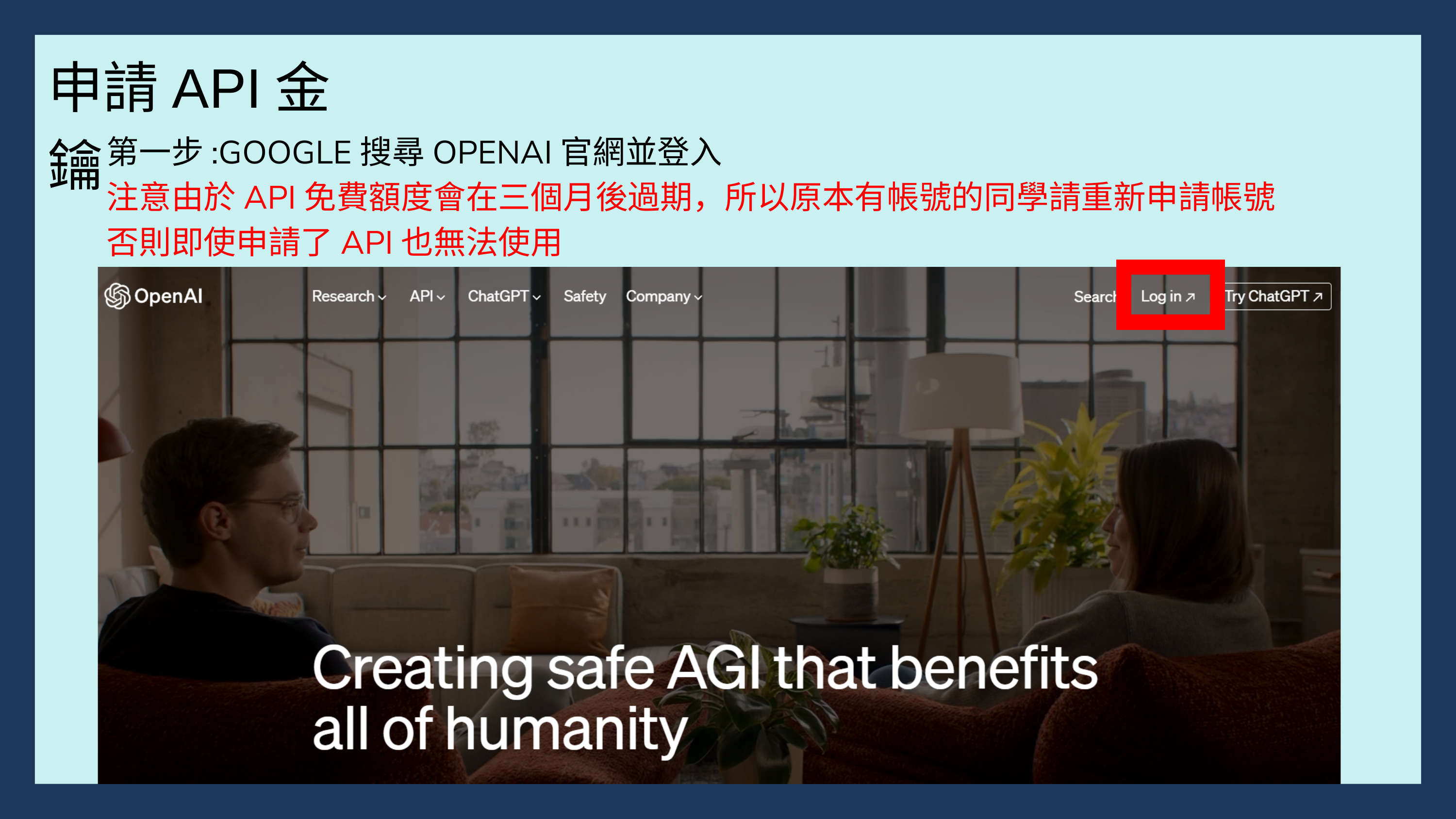

申請API金鑰
第一步:GOOGLE搜尋OPENAI官網並登入
注意由於API免費額度會在三個月後過期，所以原本有帳號的同學請重新申請帳號
否則即使申請了API也無法使用